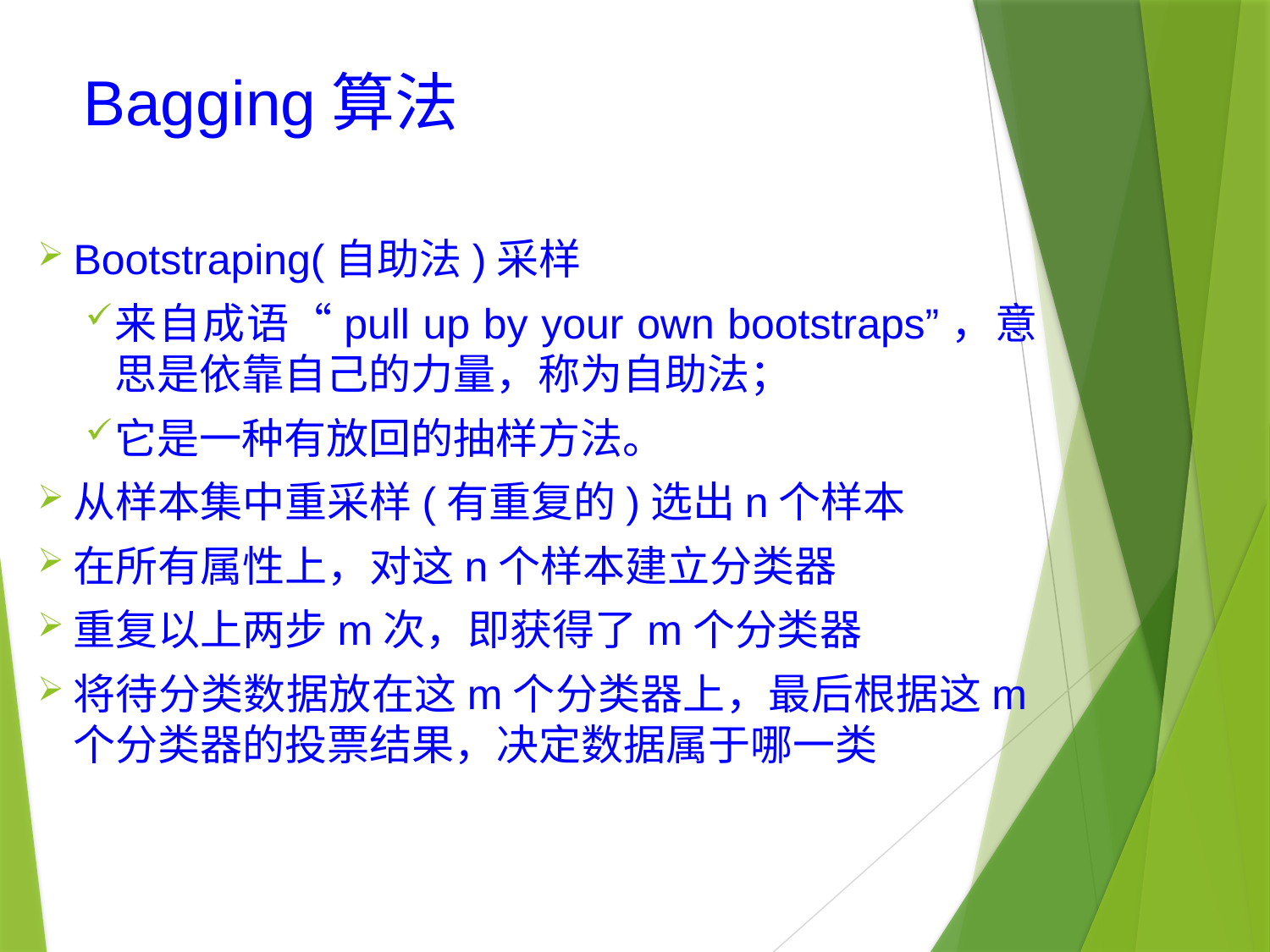

# Bagging算法
Bootstraping(自助法)采样
来自成语“pull up by your own bootstraps”，意思是依靠自己的力量，称为自助法；
它是一种有放回的抽样方法。
从样本集中重采样(有重复的)选出n个样本
在所有属性上，对这n个样本建立分类器
重复以上两步m次，即获得了m个分类器
将待分类数据放在这m个分类器上，最后根据这m个分类器的投票结果，决定数据属于哪一类